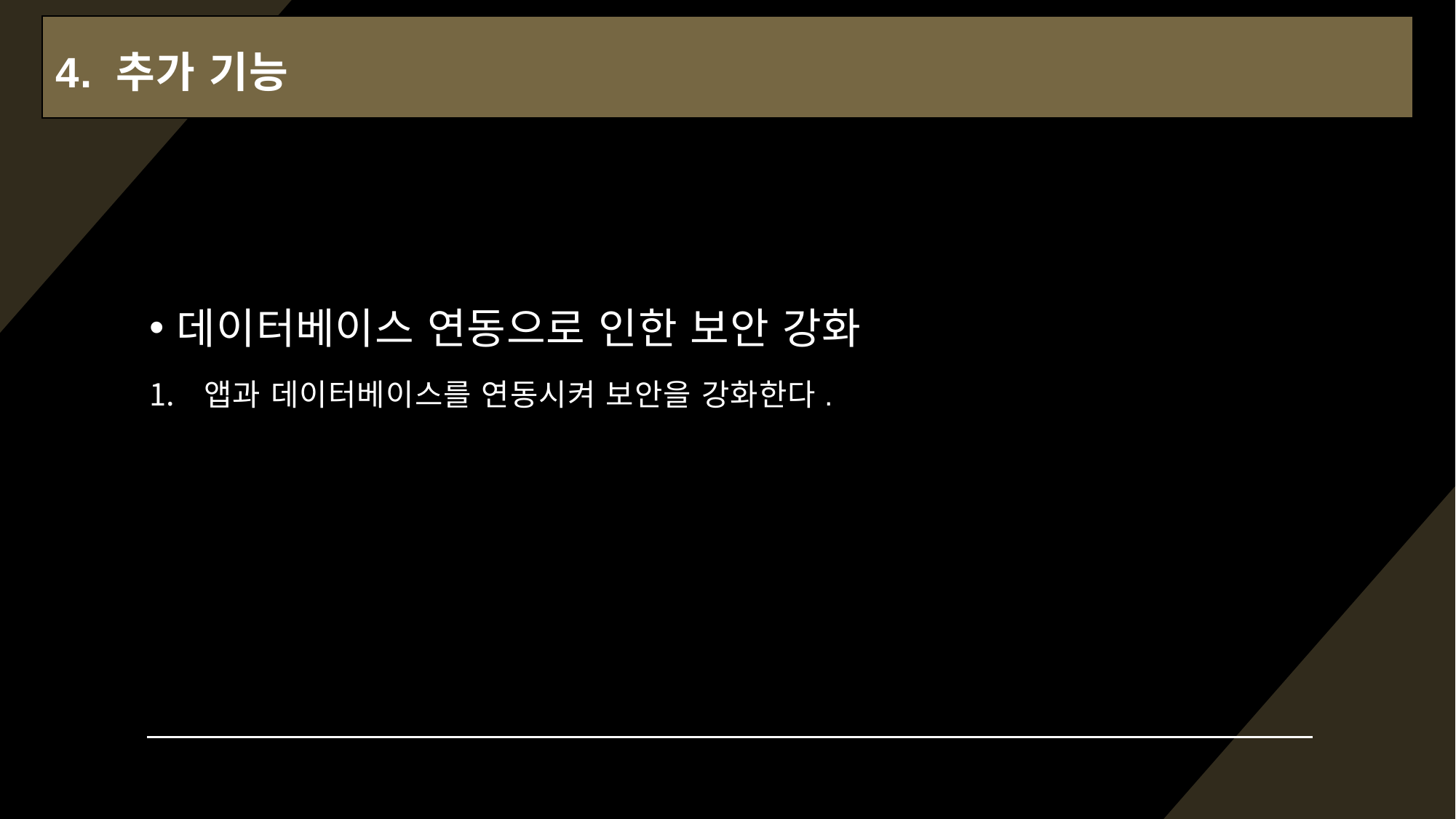

# 4. 추가 기능

데이터베이스 연동으로 인한 보안 강화
앱과 데이터베이스를 연동시켜 보안을 강화한다.